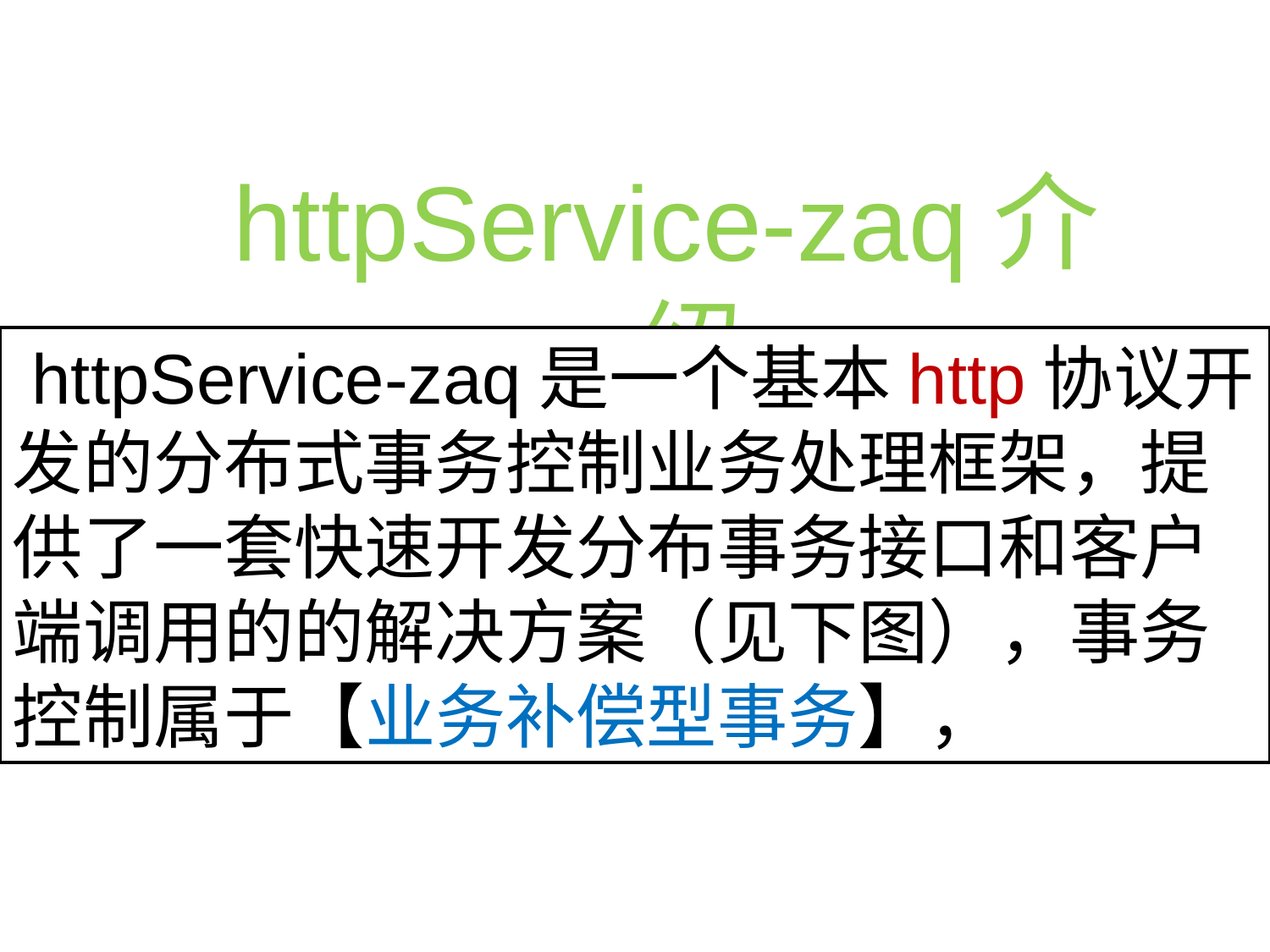

httpService-zaq介绍
 httpService-zaq是一个基本http协议开发的分布式事务控制业务处理框架，提供了一套快速开发分布事务接口和客户端调用的的解决方案（见下图），事务控制属于【业务补偿型事务】，